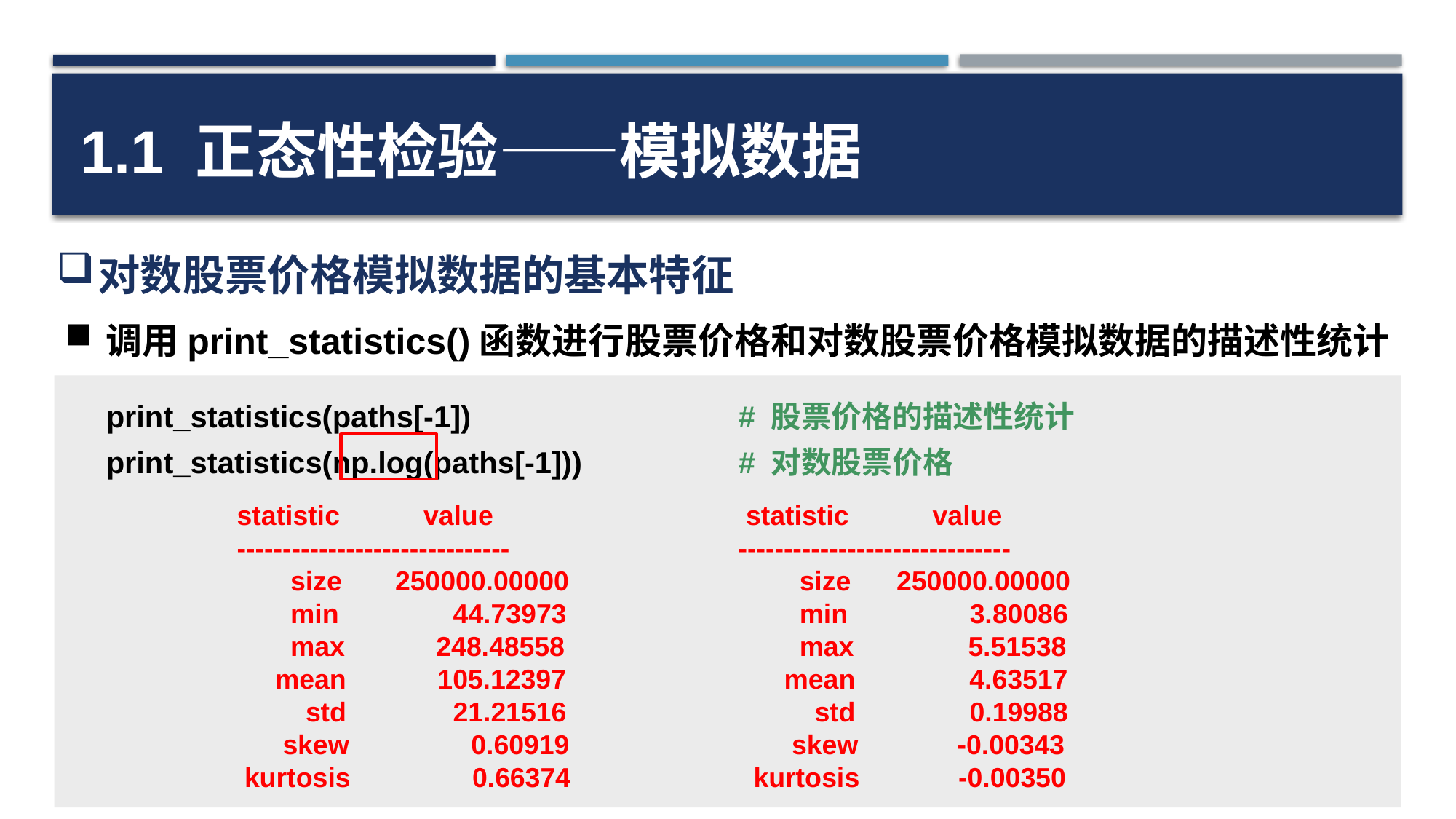

1.1 正态性检验——模拟数据
对数股票价格模拟数据的基本特征
调用print_statistics()函数进行股票价格和对数股票价格模拟数据的描述性统计

print_statistics(paths[-1])
print_statistics(np.log(paths[-1]))
# 股票价格的描述性统计
# 对数股票价格

statistic           value
------------------------------
       size       250000.00000
       min               44.73973
       max            248.48558
     mean            105.12397
         std              21.21516
      skew                0.60919
 kurtosis                0.66374
 statistic           value
------------------------------
        size      250000.00000
        min                3.80086
        max               5.51538
      mean               4.63517
          std               0.19988
       skew             -0.00343
  kurtosis             -0.00350
20